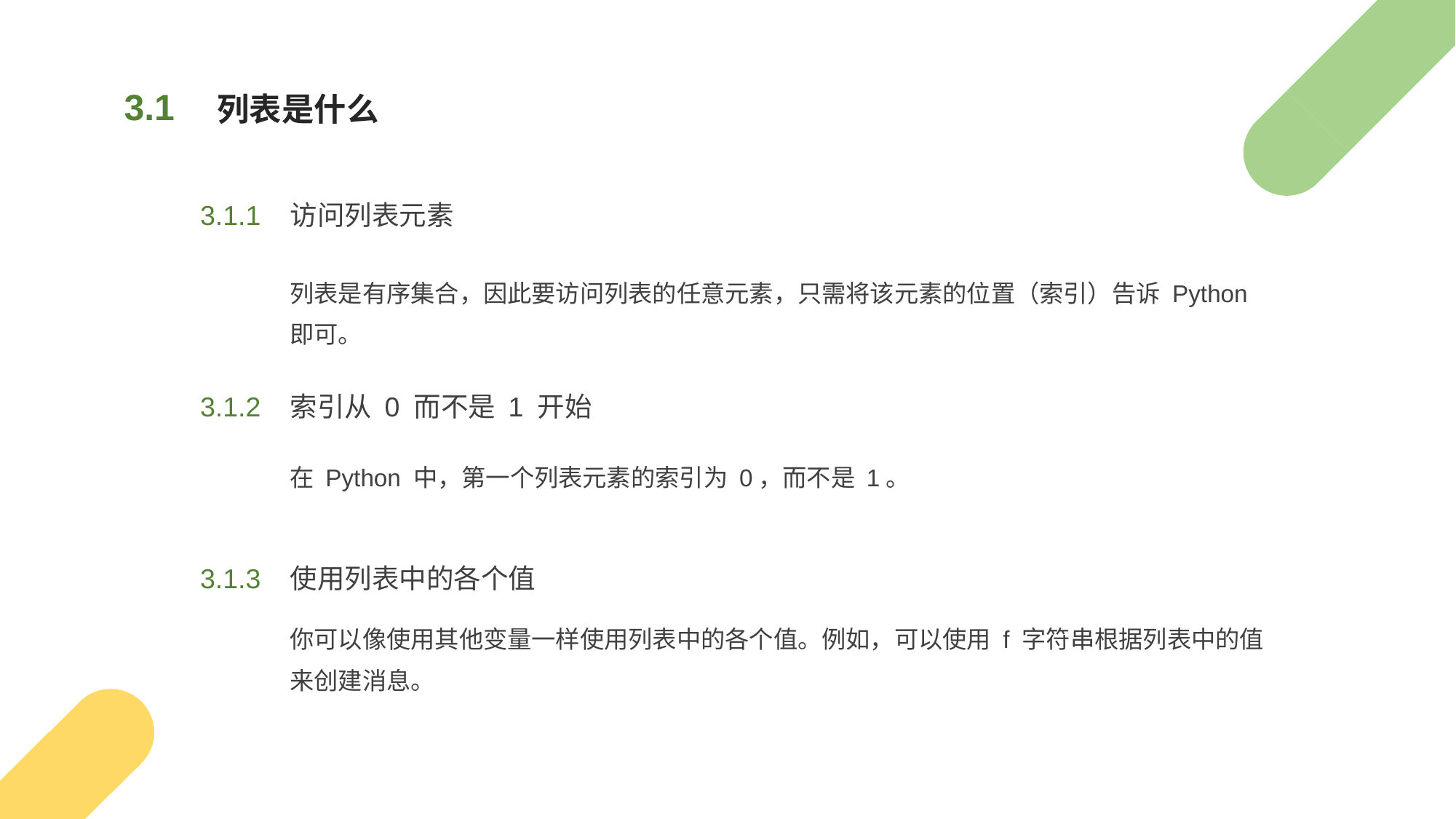

# 列表是什么
3.1
3.1.1
访问列表元素
列表是有序集合，因此要访问列表的任意元素，只需将该元素的位置（索引）告诉 Python
即可。
3.1.2
索引从 0 而不是 1 开始
在 Python 中，第一个列表元素的索引为 0，而不是 1。
使用列表中的各个值
3.1.3
你可以像使用其他变量一样使用列表中的各个值。例如，可以使用 f 字符串根据列表中的值
来创建消息。